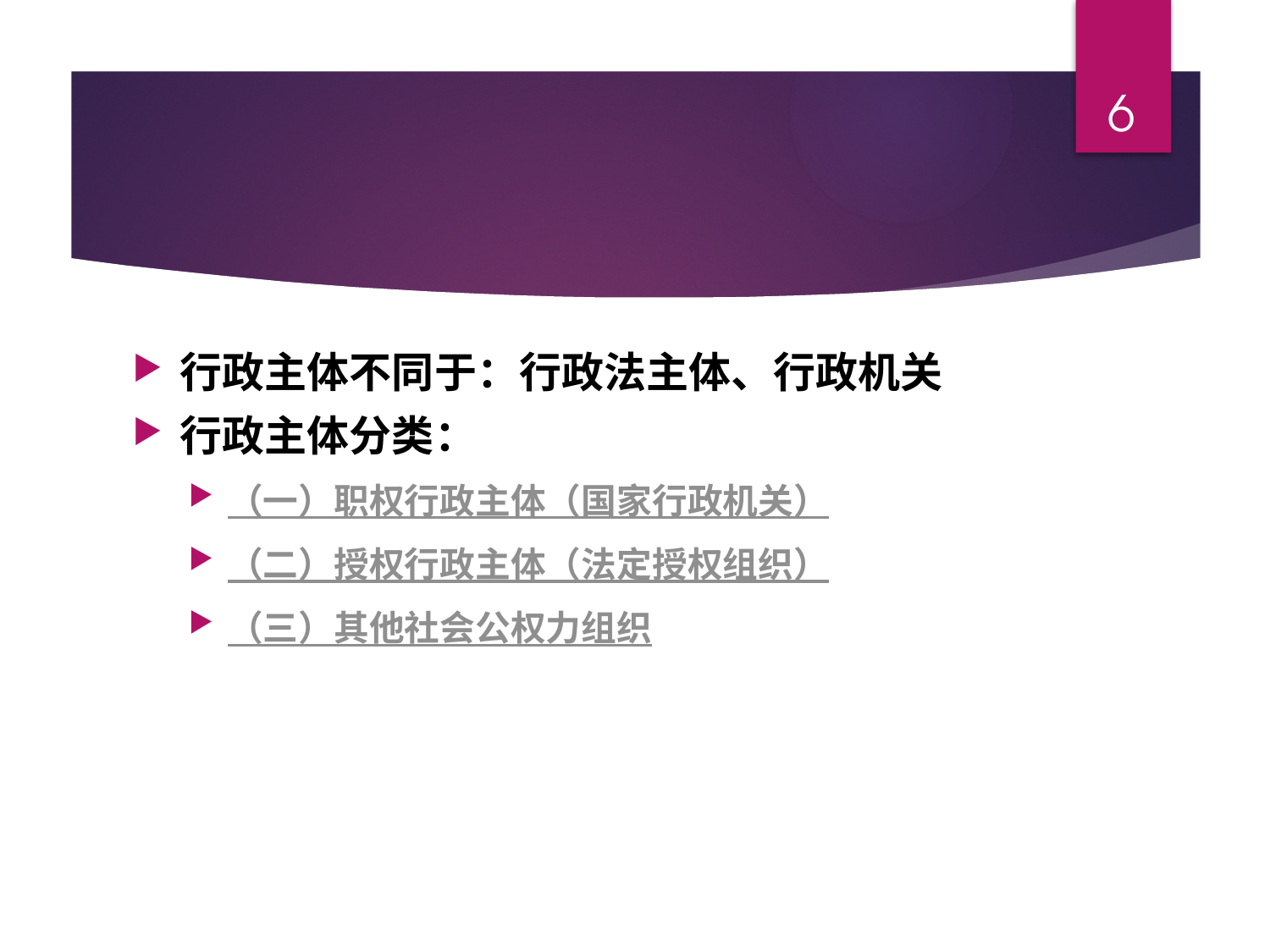

6
#
行政主体不同于：行政法主体、行政机关
行政主体分类：
（一）职权行政主体（国家行政机关）
（二）授权行政主体（法定授权组织）
（三）其他社会公权力组织